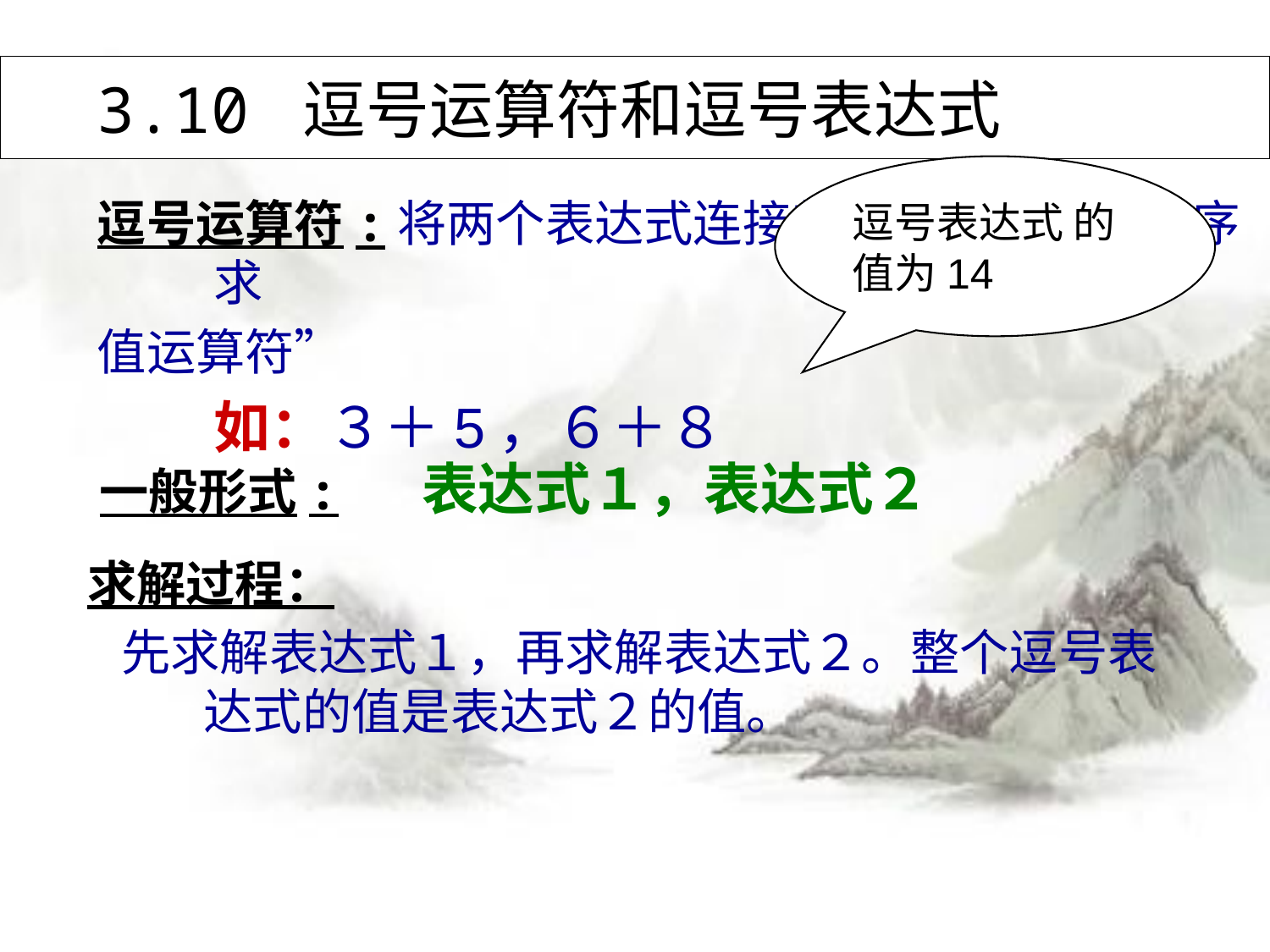

# 3.10 逗号运算符和逗号表达式
逗号表达式 的值为14
逗号运算符:将两个表达式连接起来,又称为“顺序求
值运算符”
        如：３＋5，６＋８

   一般形式:   表达式１，表达式２
求解过程：
  先求解表达式１，再求解表达式２。整个逗号表达式的值是表达式２的值。